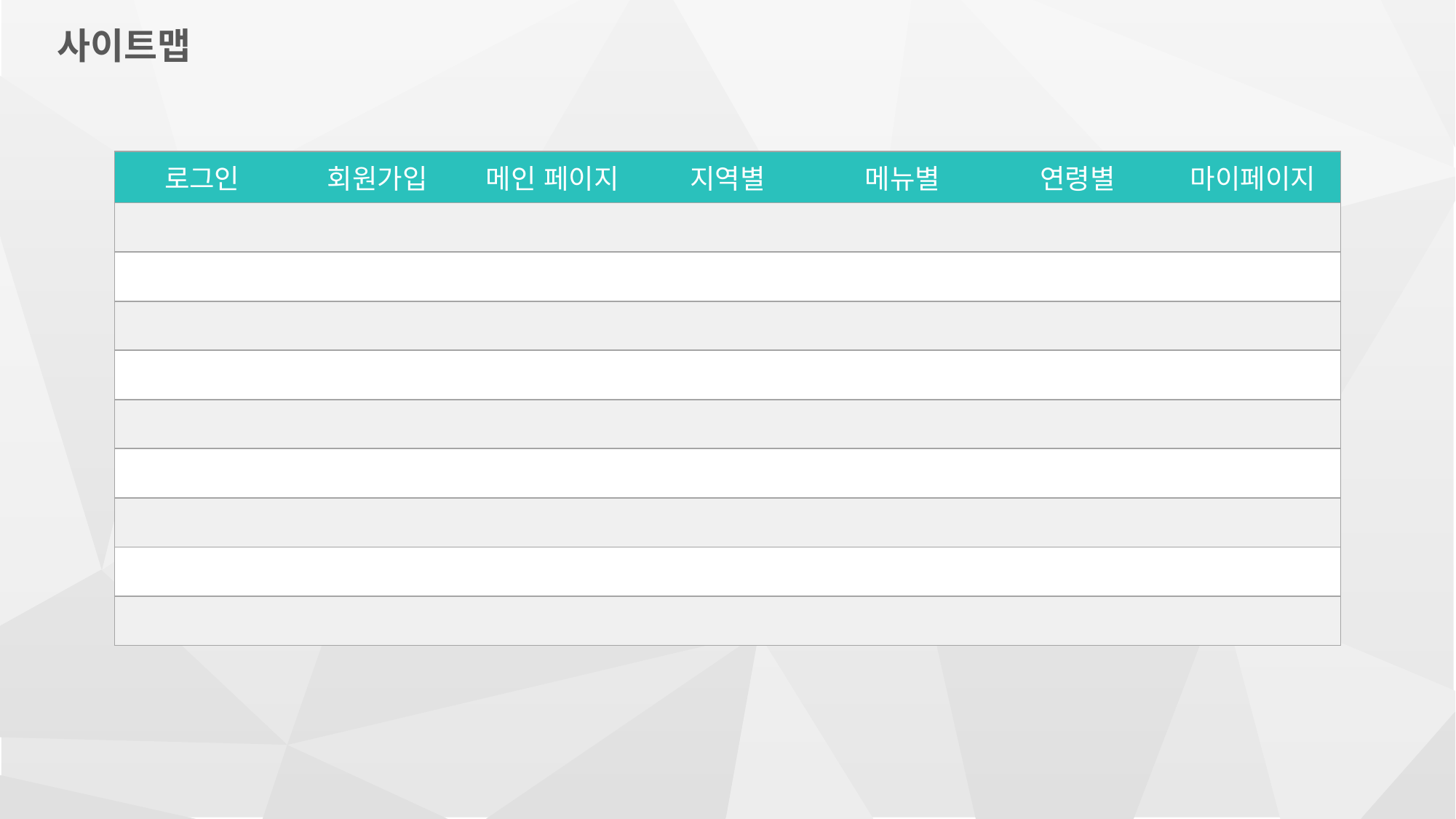

사이트맵
| 로그인 | 회원가입 | 메인 페이지 | 지역별 | 메뉴별 | 연령별 | 마이페이지 |
| --- | --- | --- | --- | --- | --- | --- |
|  |  |  |  |  |  |  |
|  |  |  |  |  |  |  |
|  |  |  |  |  |  |  |
|  |  |  |  |  |  |  |
|  |  |  |  |  |  |  |
|  |  |  |  |  |  |  |
|  |  |  |  |  |  |  |
|  |  |  |  |  |  |  |
|  |  |  |  |  |  |  |